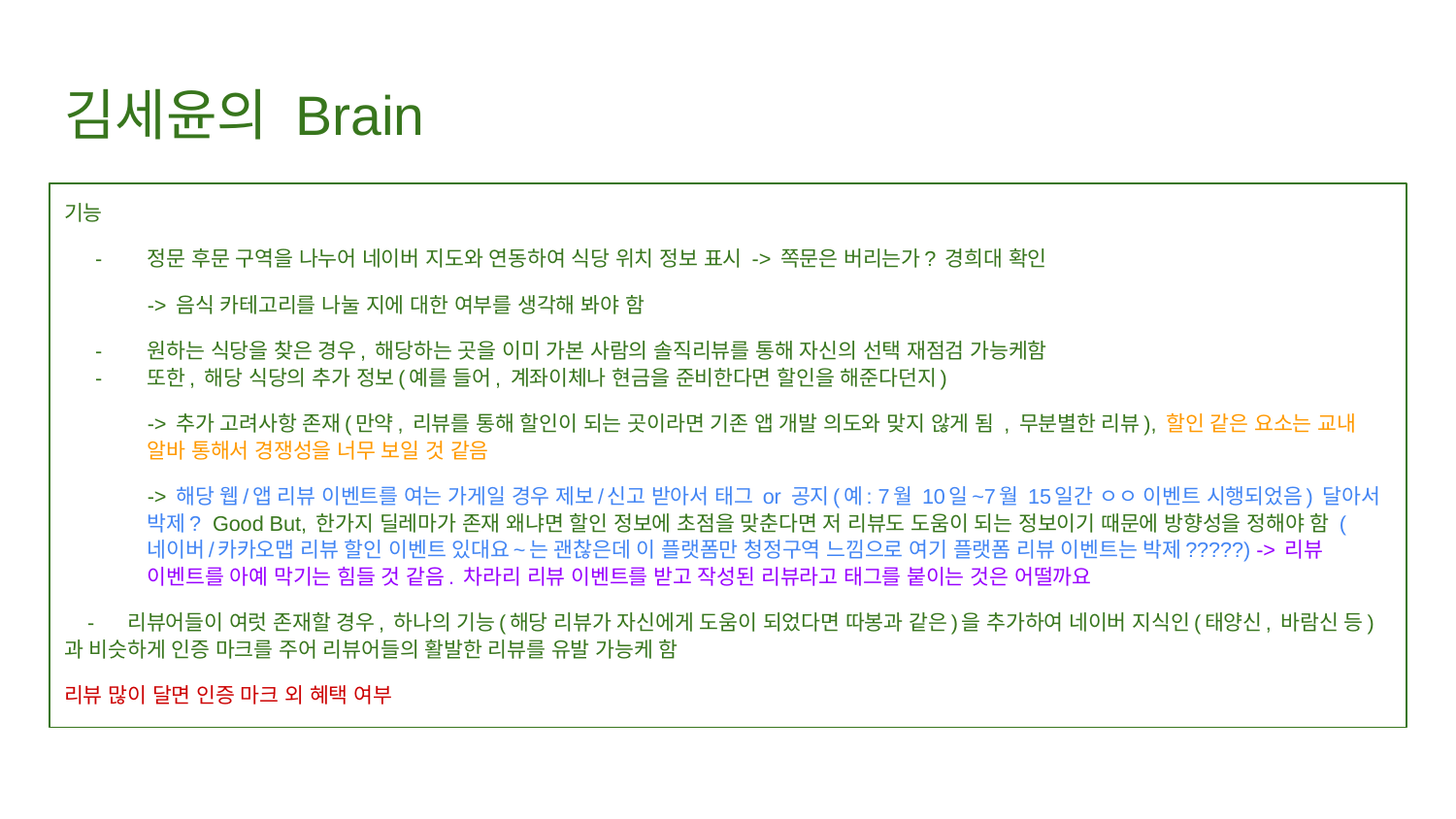

# 김세윤의 Brain
기능
정문 후문 구역을 나누어 네이버 지도와 연동하여 식당 위치 정보 표시 -> 쪽문은 버리는가? 경희대 확인
-> 음식 카테고리를 나눌 지에 대한 여부를 생각해 봐야 함
원하는 식당을 찾은 경우, 해당하는 곳을 이미 가본 사람의 솔직리뷰를 통해 자신의 선택 재점검 가능케함
또한, 해당 식당의 추가 정보(예를 들어, 계좌이체나 현금을 준비한다면 할인을 해준다던지)
-> 추가 고려사항 존재(만약, 리뷰를 통해 할인이 되는 곳이라면 기존 앱 개발 의도와 맞지 않게 됨 , 무분별한 리뷰), 할인 같은 요소는 교내 알바 통해서 경쟁성을 너무 보일 것 같음
-> 해당 웹/앱 리뷰 이벤트를 여는 가게일 경우 제보/신고 받아서 태그 or 공지(예: 7월 10일~7월 15일간 ㅇㅇ 이벤트 시행되었음) 달아서 박제?  Good But, 한가지 딜레마가 존재 왜냐면 할인 정보에 초점을 맞춘다면 저 리뷰도 도움이 되는 정보이기 때문에 방향성을 정해야 함 (네이버/카카오맵 리뷰 할인 이벤트 있대요~는 괜찮은데 이 플랫폼만 청정구역 느낌으로 여기 플랫폼 리뷰 이벤트는 박제?????) -> 리뷰 이벤트를 아예 막기는 힘들 것 같음. 차라리 리뷰 이벤트를 받고 작성된 리뷰라고 태그를 붙이는 것은 어떨까요
    -     리뷰어들이 여럿 존재할 경우, 하나의 기능(해당 리뷰가 자신에게 도움이 되었다면 따봉과 같은)을 추가하여 네이버 지식인(태양신, 바람신 등)과 비슷하게 인증 마크를 주어 리뷰어들의 활발한 리뷰를 유발 가능케 함
리뷰 많이 달면 인증 마크 외 혜택 여부